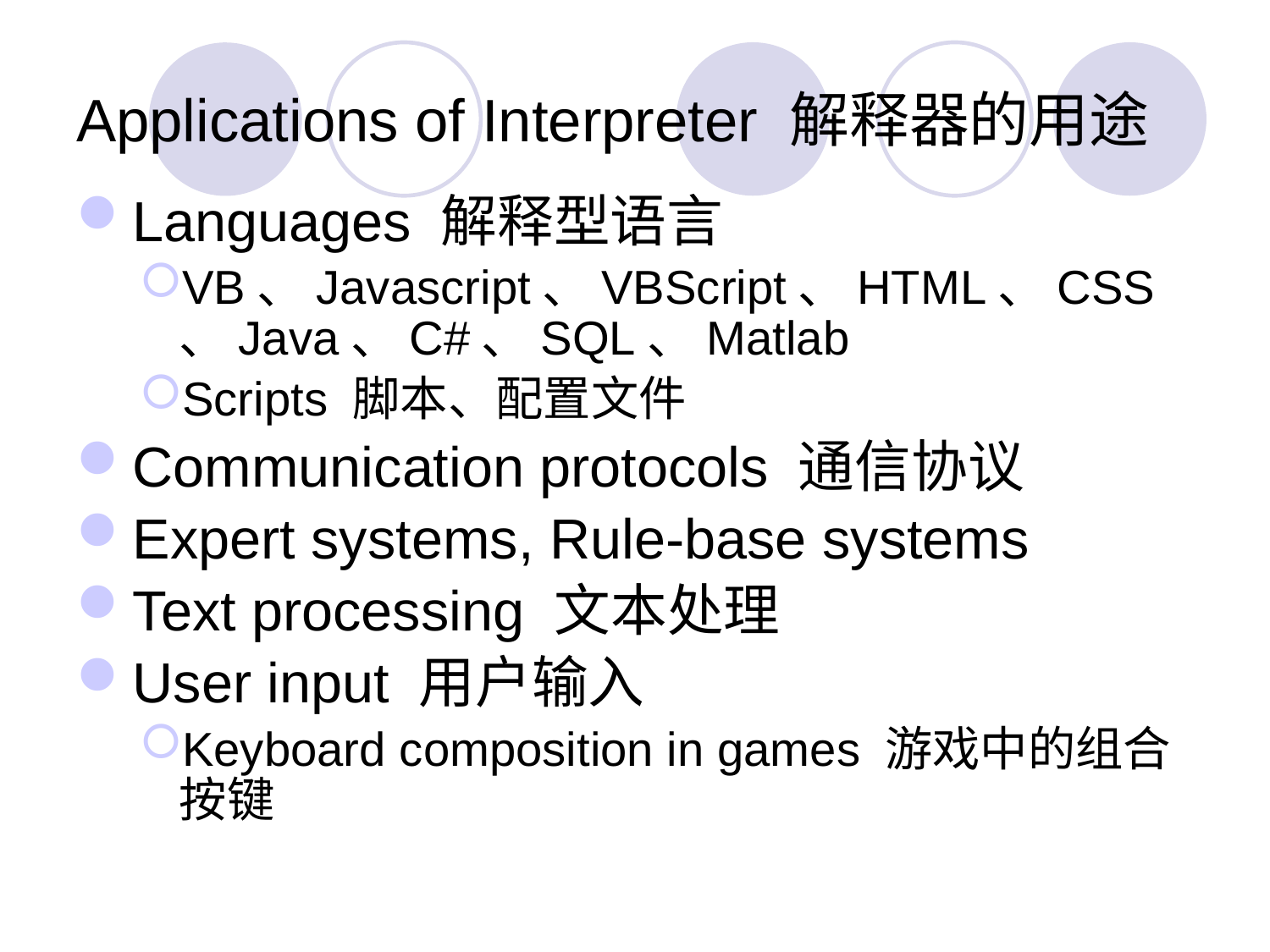

# Applications of Interpreter 解释器的用途
Languages 解释型语言
VB、Javascript、VBScript、HTML、CSS、Java、C#、SQL、Matlab
Scripts 脚本、配置文件
Communication protocols 通信协议
Expert systems, Rule-base systems
Text processing 文本处理
User input 用户输入
Keyboard composition in games 游戏中的组合按键